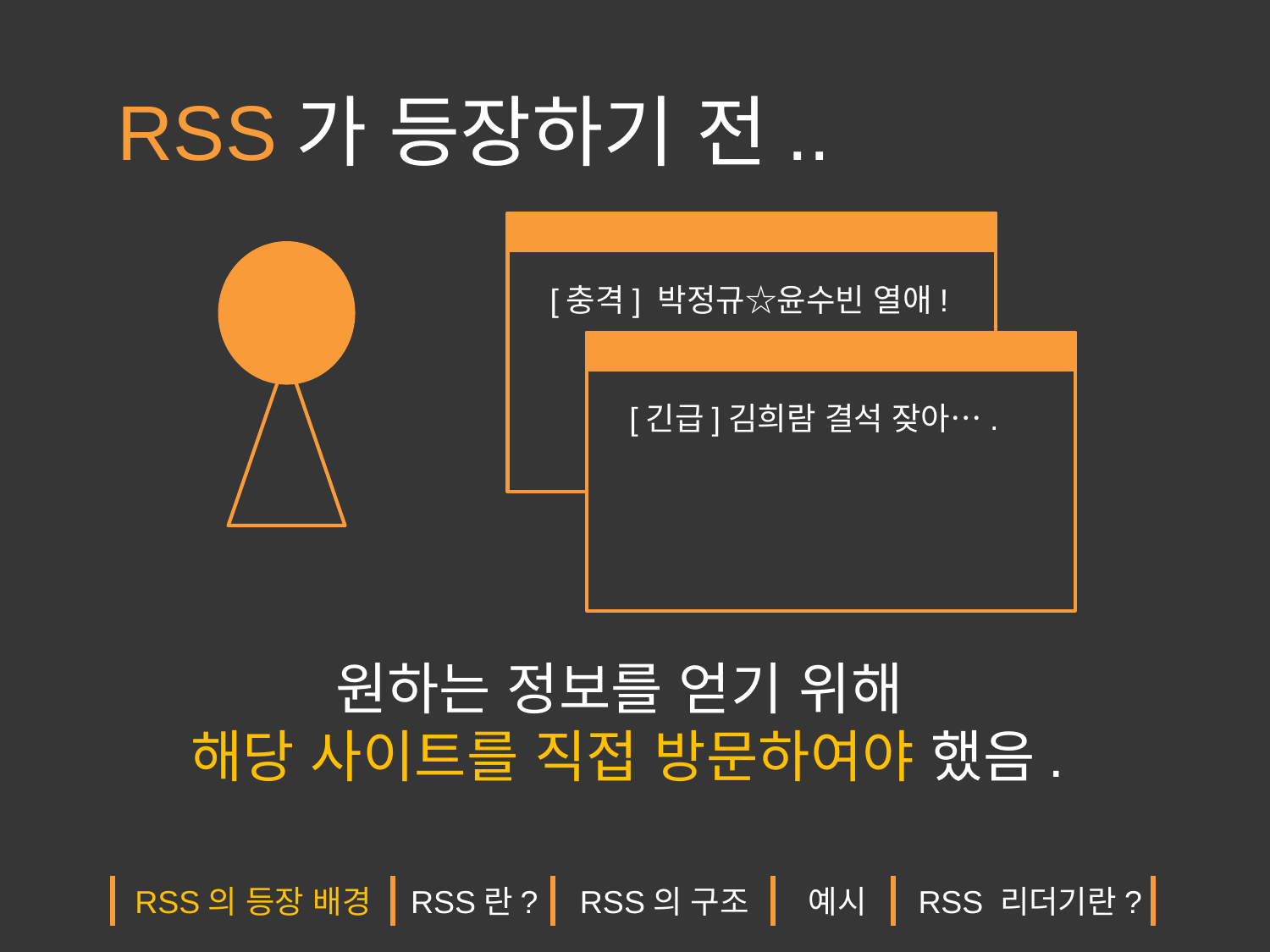

RSS가 등장하기 전..

[충격] 박정규☆윤수빈 열애!

[긴급]김희람 결석 잦아….
원하는 정보를 얻기 위해
해당 사이트를 직접 방문하여야 했음.
RSS의 등장 배경
RSS란?
RSS의 구조
예시
RSS 리더기란?